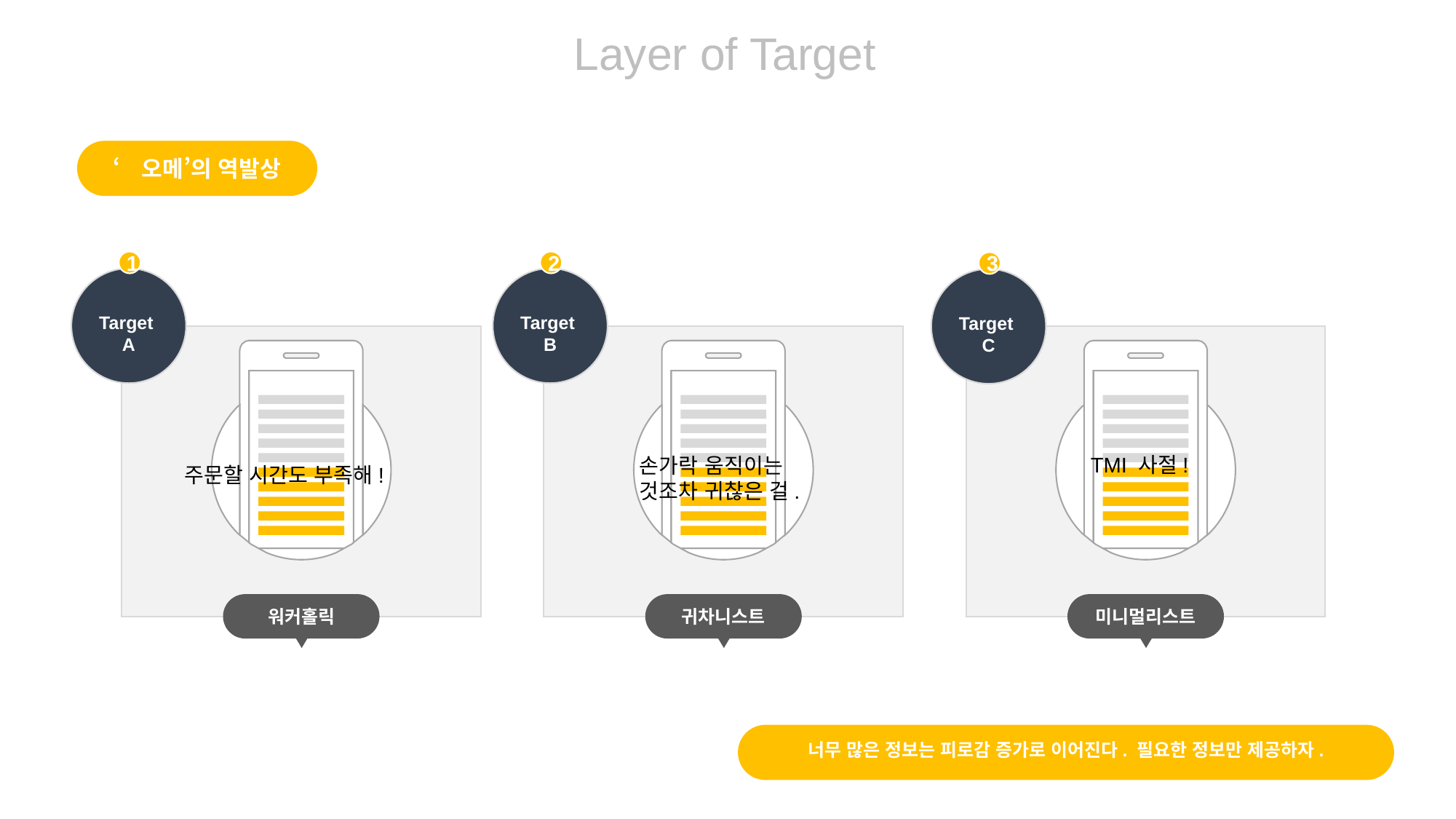

Layer of Target
‘오메’의 역발상
1
2
3

Target
A

Target
B

Target
C

ㄹㄹㄹㄹㄹ

TMI 사절!
손가락 움직이는
것조차 귀찮은 걸.

주문할 시간도 부족해!

워커홀릭

귀차니스트

미니멀리스트

너무 많은 정보는 피로감 증가로 이어진다.
필요한 정보만 제공하자.

너무 많은 정보는 피로감 증가로 이어진다. 필요한 정보만 제공하자.